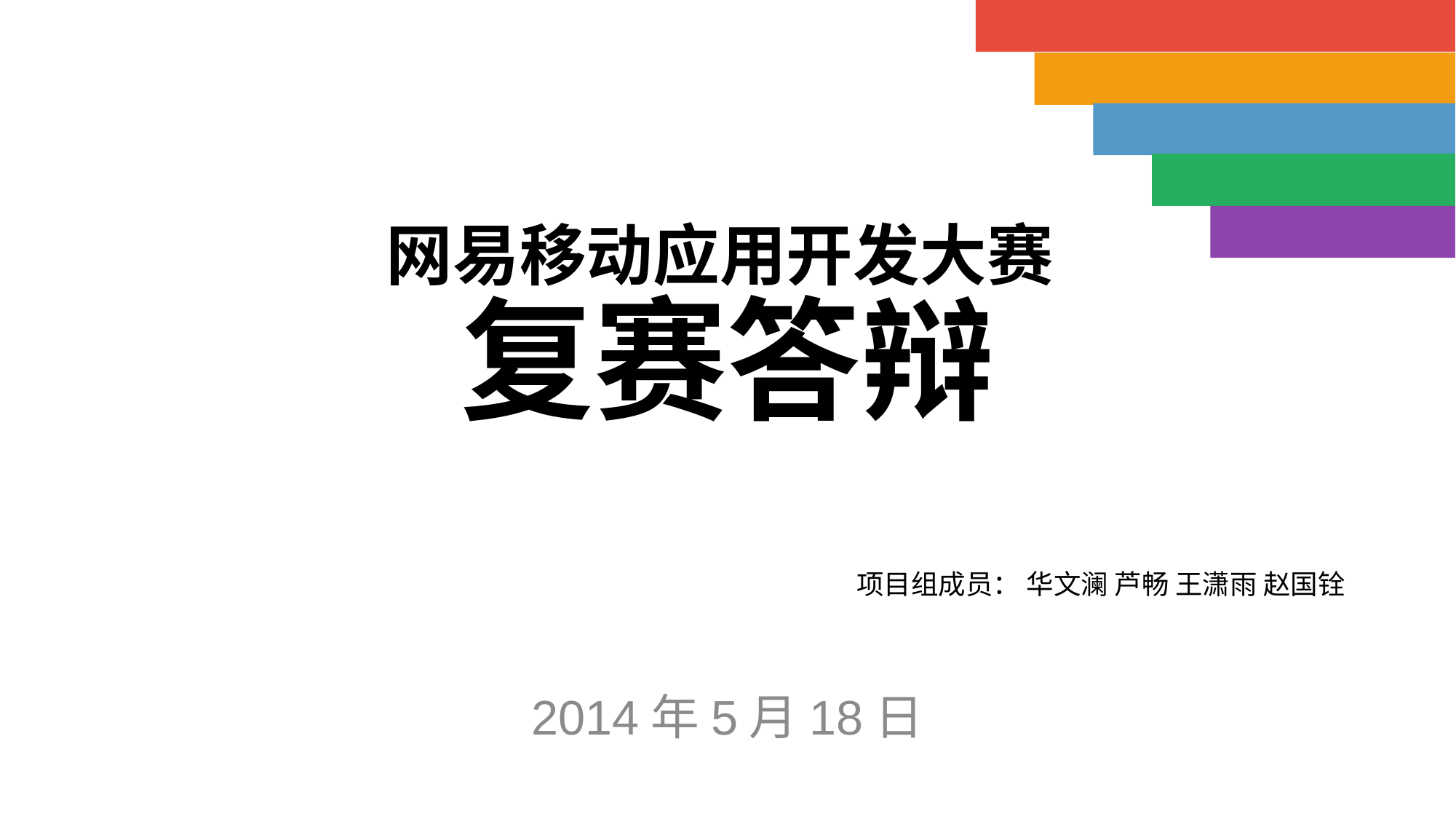

# 网易移动应用开发大赛 复赛答辩
项目组成员： 华文澜 芦畅 王潇雨 赵国铨
2014年5月18日